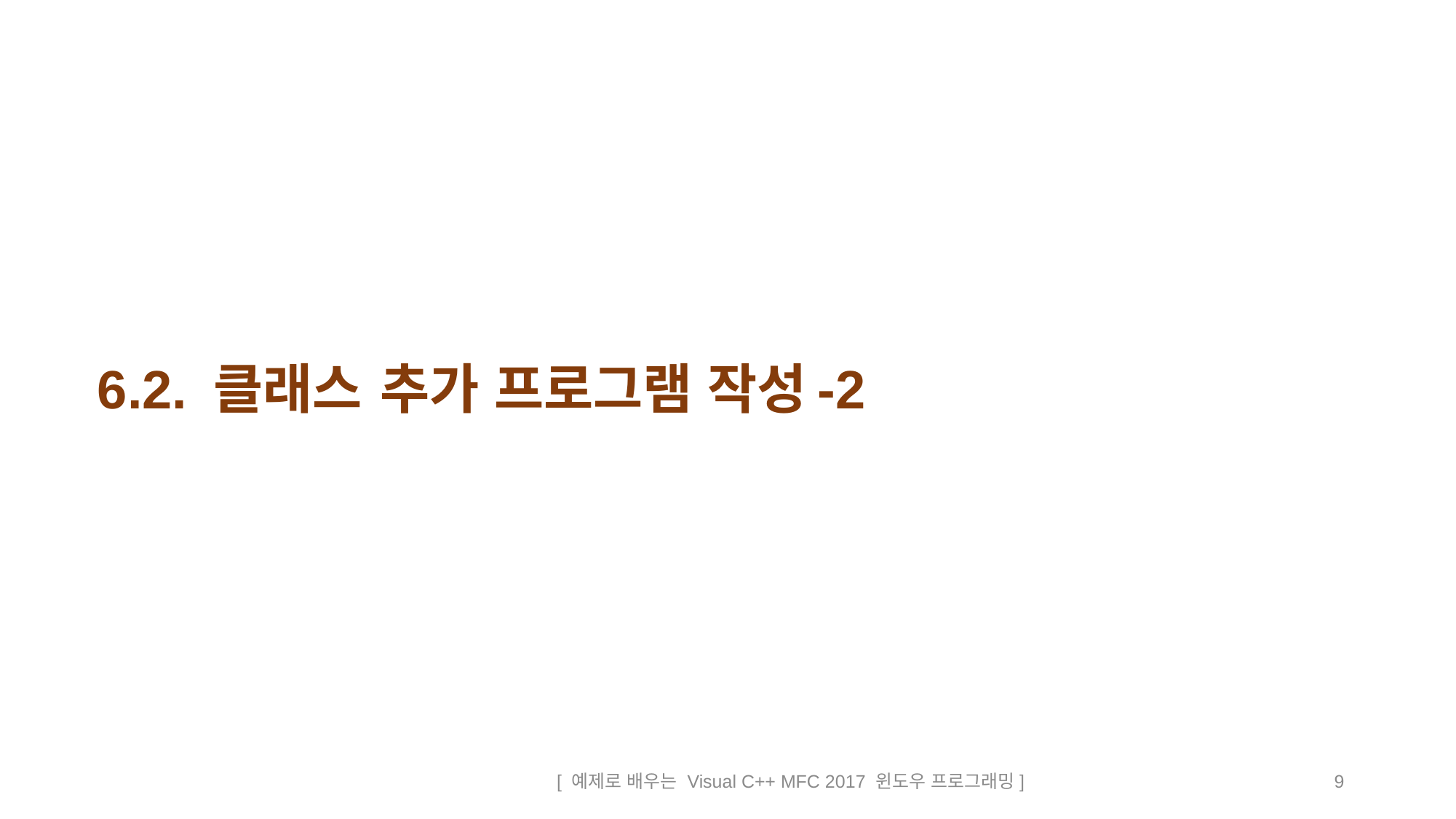

# 6.2. 클래스 추가 프로그램 작성-2
[ 예제로 배우는 Visual C++ MFC 2017 윈도우 프로그래밍]
9